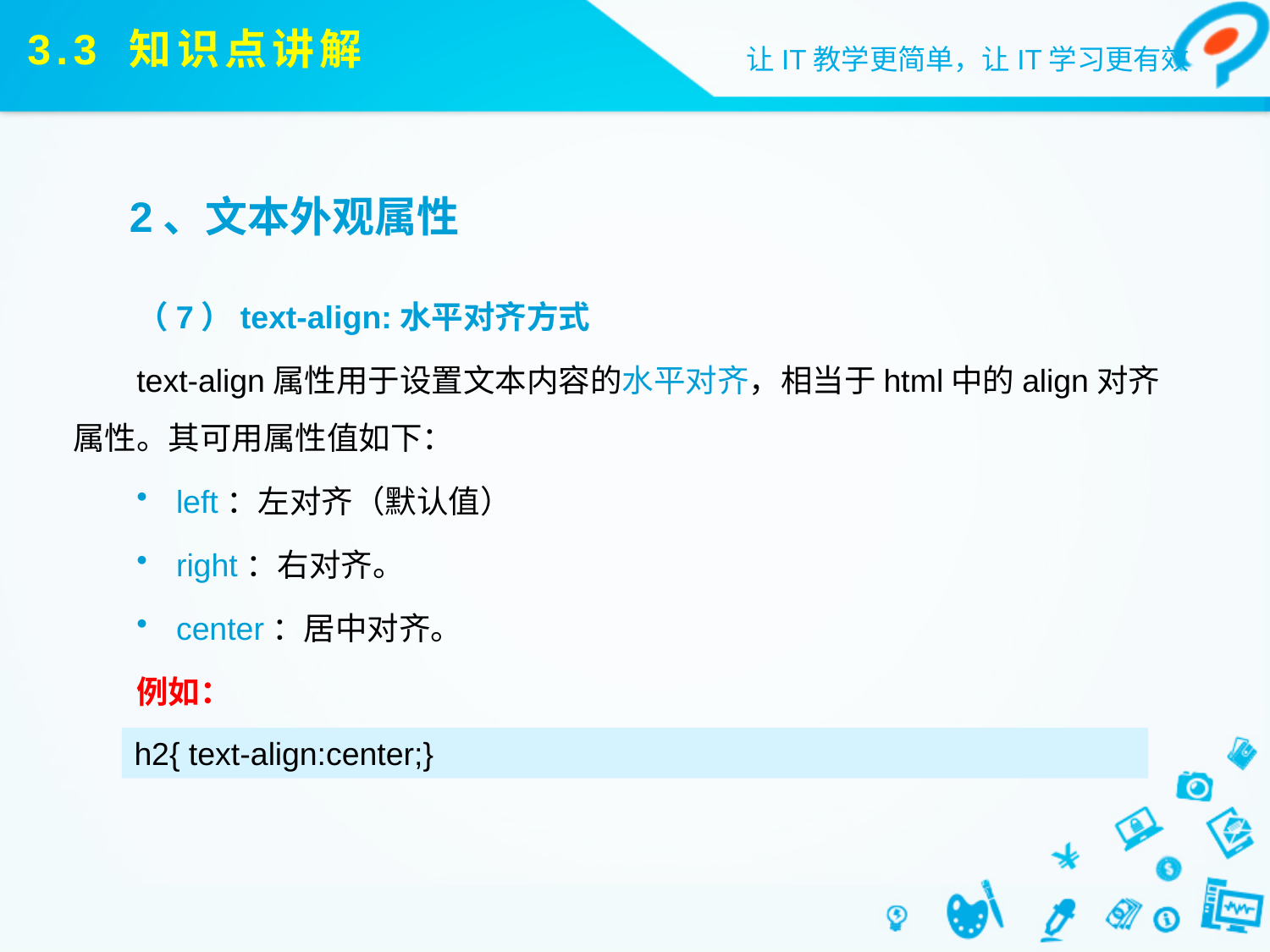

# 3.3 知识点讲解
2、文本外观属性
（7）text-align:水平对齐方式
text-align属性用于设置文本内容的水平对齐，相当于html中的align对齐属性。其可用属性值如下：
left：左对齐（默认值）
right：右对齐。
center：居中对齐。
例如：
h2{ text-align:center;}